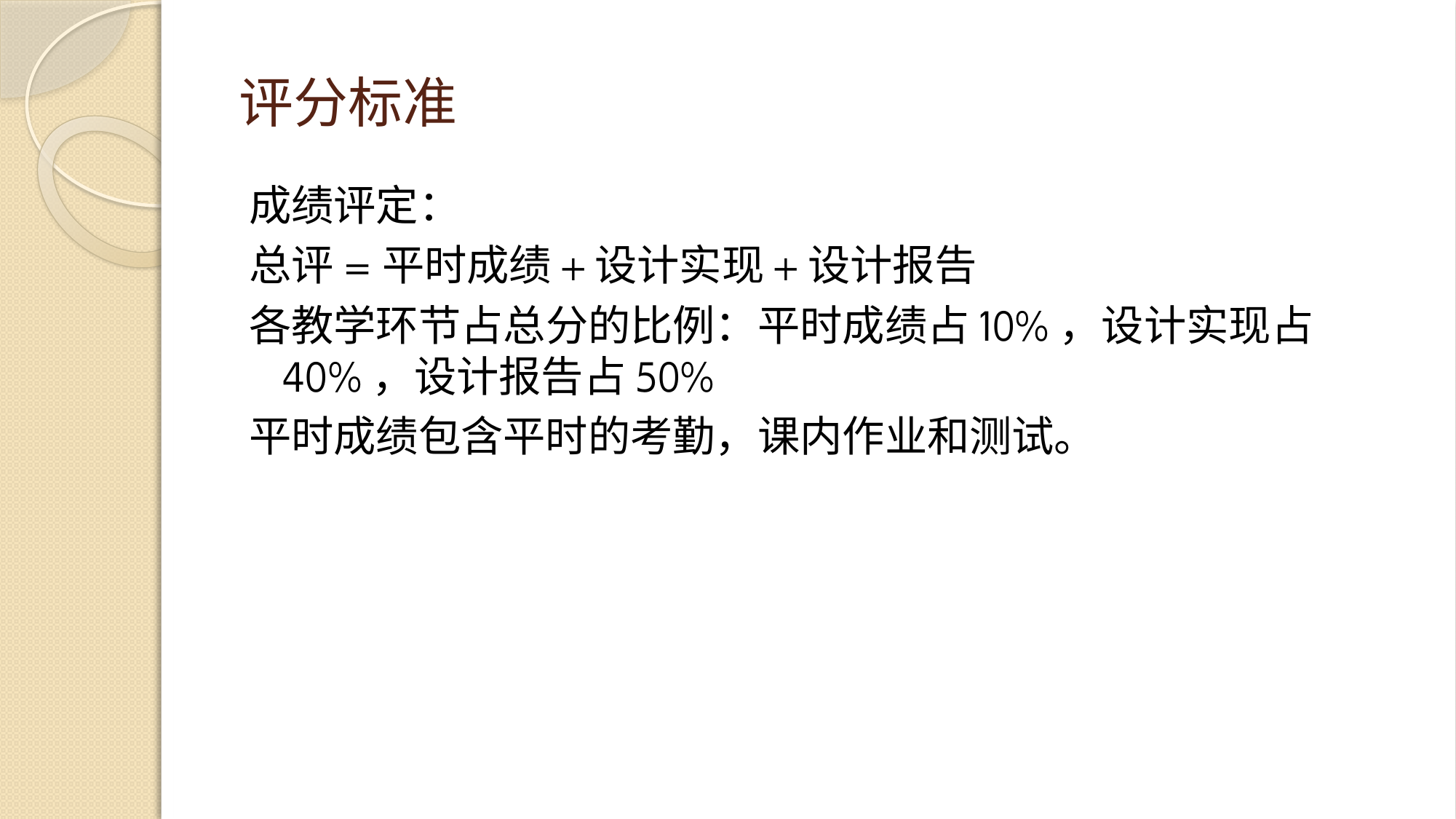

# 评分标准
成绩评定：
总评=平时成绩+设计实现+设计报告
各教学环节占总分的比例：平时成绩占10%，设计实现占40%，设计报告占50%
平时成绩包含平时的考勤，课内作业和测试。